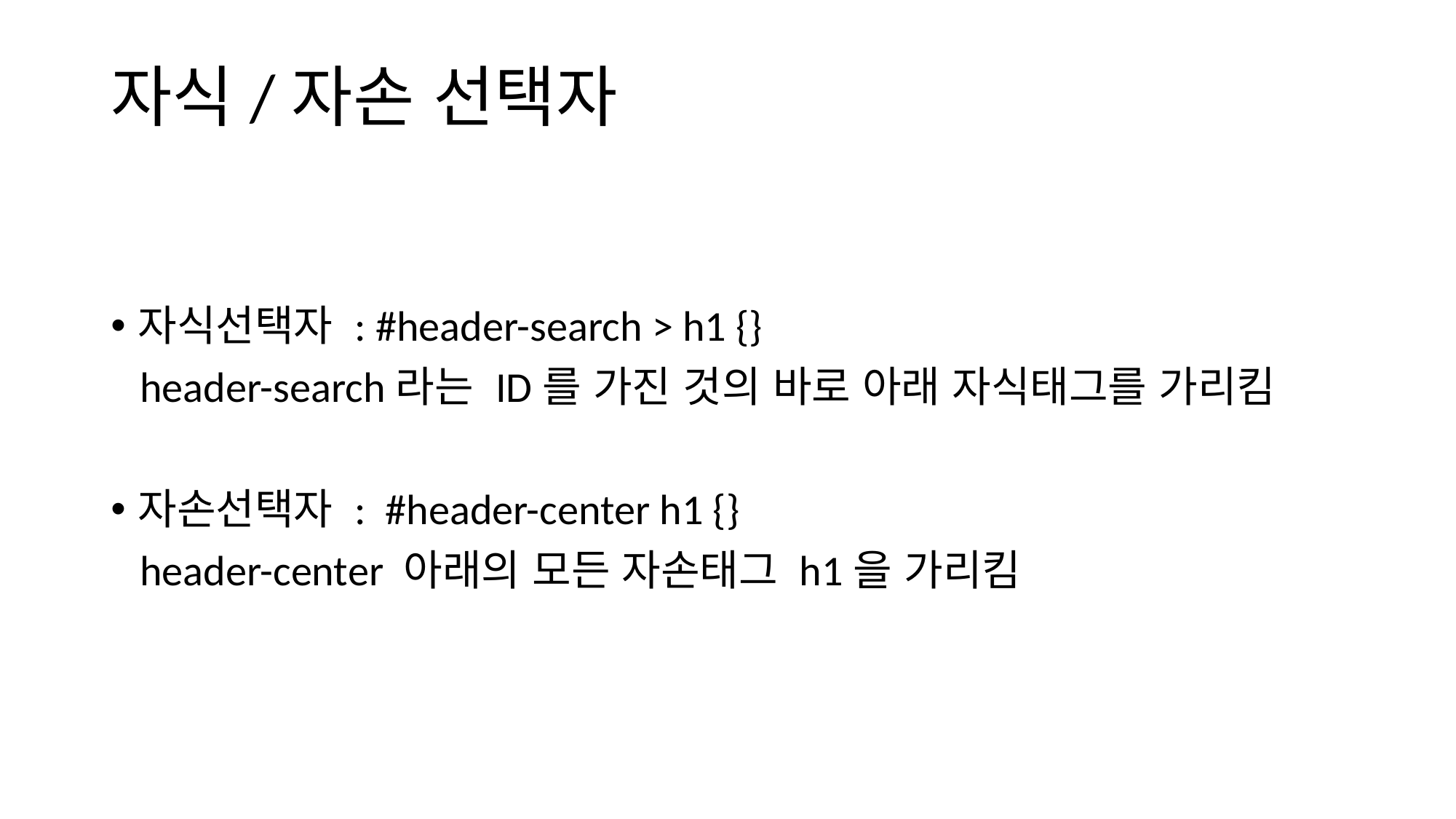

# 자식/자손 선택자
자식선택자 : #header-search > h1 {}
   header-search라는 ID를 가진 것의 바로 아래 자식태그를 가리킴

자손선택자 :  #header-center h1 {}
   header-center 아래의 모든 자손태그 h1을 가리킴